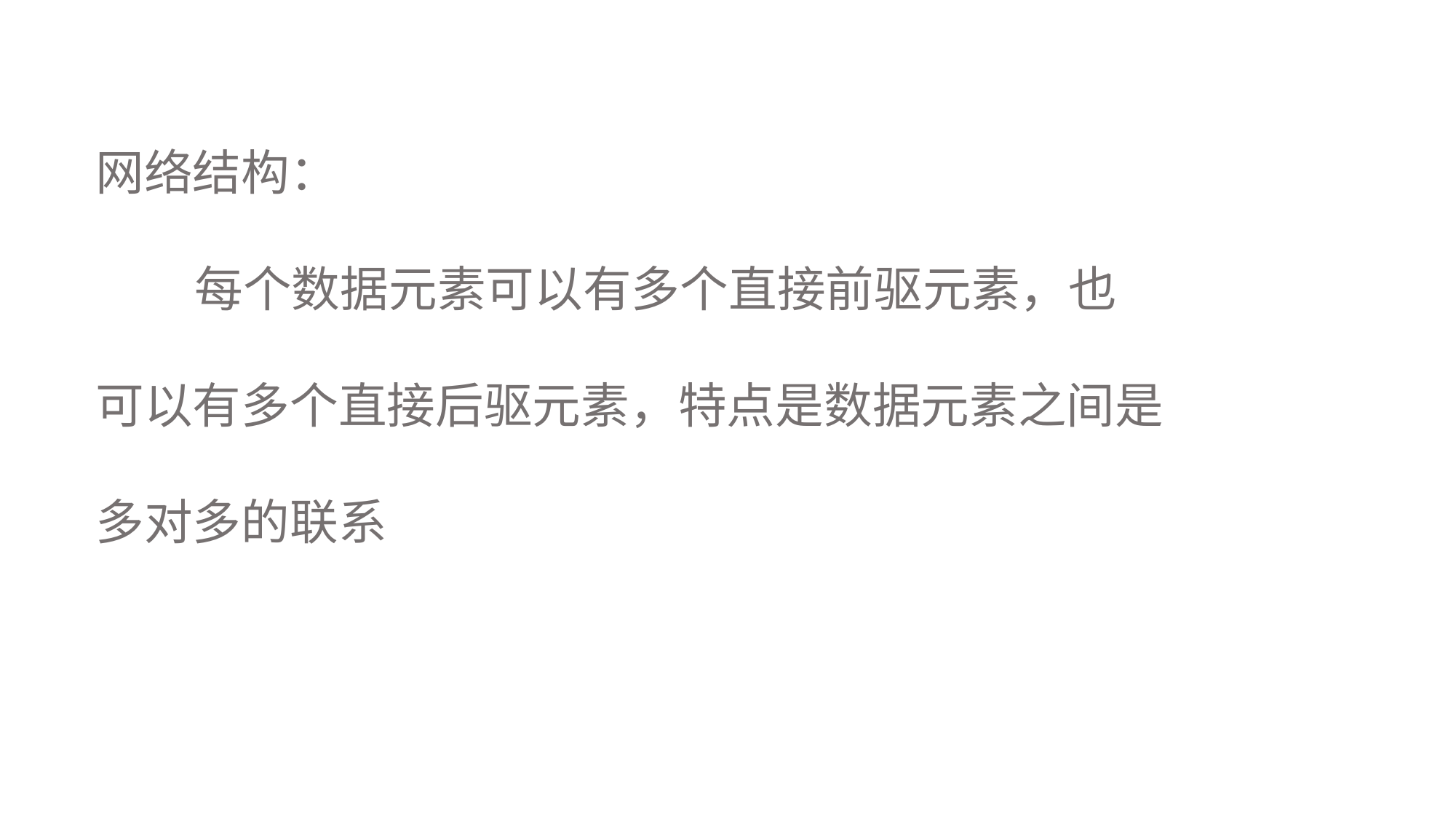

网络结构：

        每个数据元素可以有多个直接前驱元素，也

可以有多个直接后驱元素，特点是数据元素之间是

多对多的联系